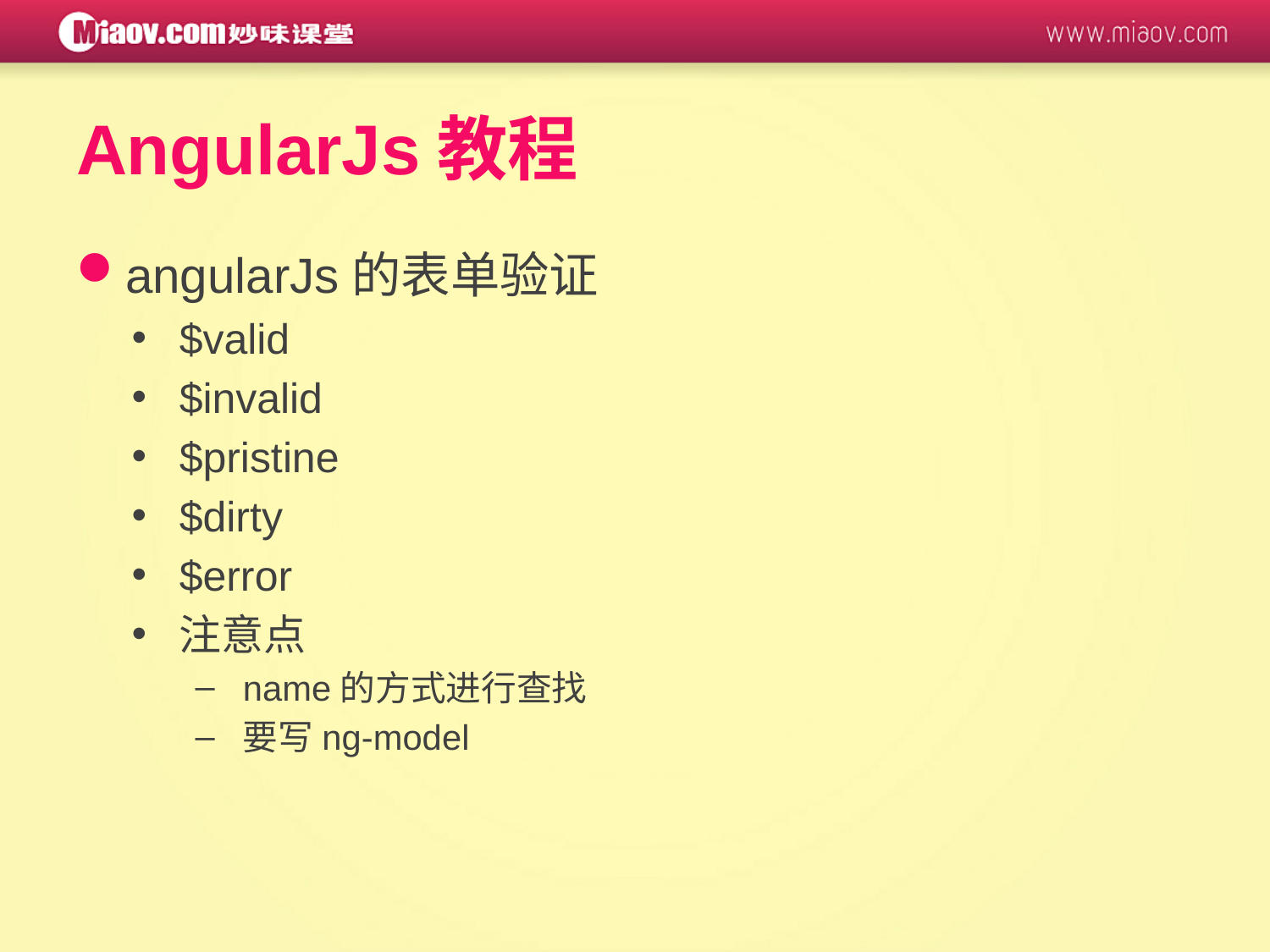

# AngularJs教程
angularJs的表单验证
$valid
$invalid
$pristine
$dirty
$error
注意点
name的方式进行查找
要写ng-model